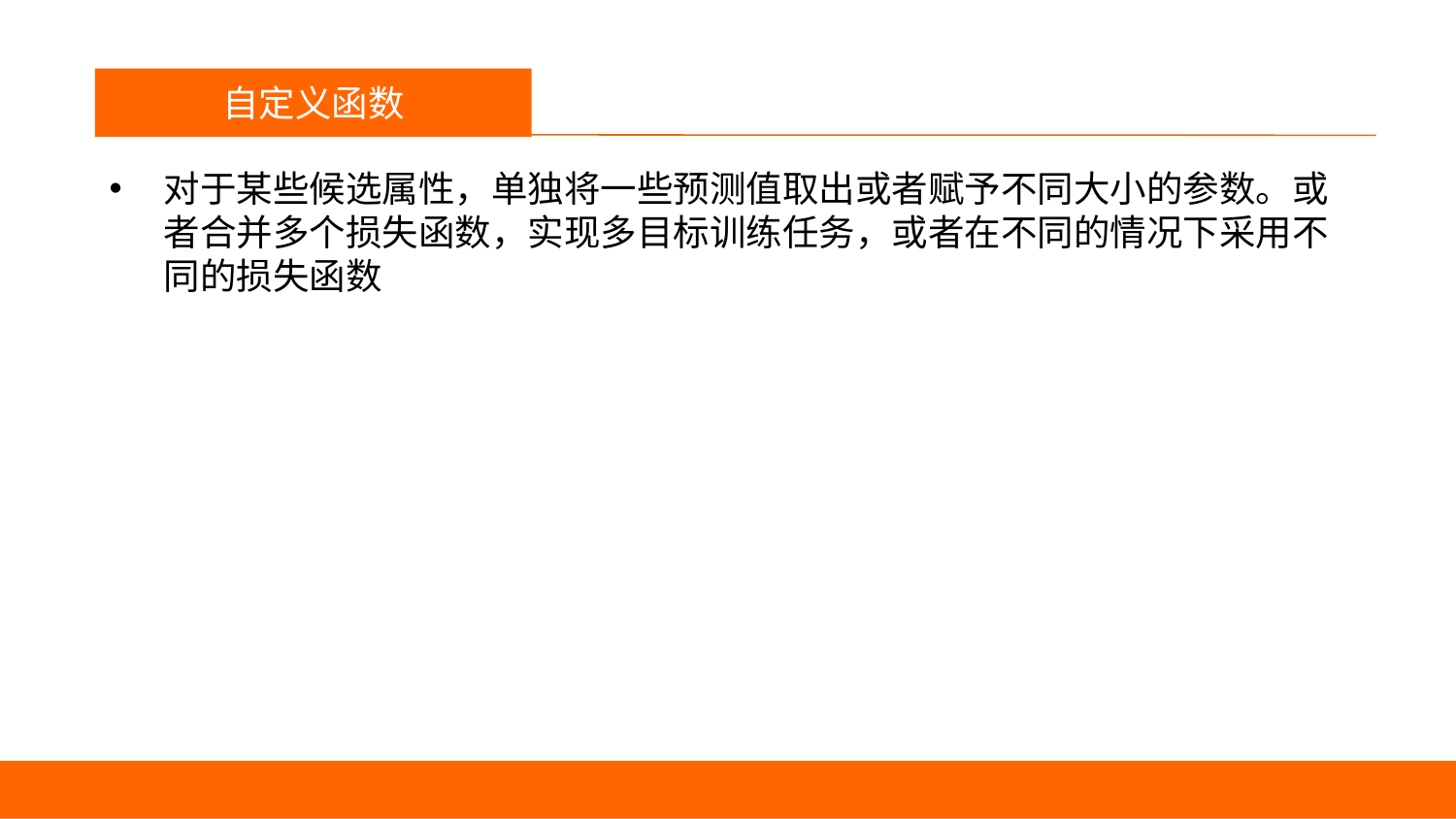

议程
自定义函数

对于某些候选属性，单独将一些预测值取出或者赋予不同大小的参数。或者合并多个损失函数，实现多目标训练任务，或者在不同的情况下采用不同的损失函数